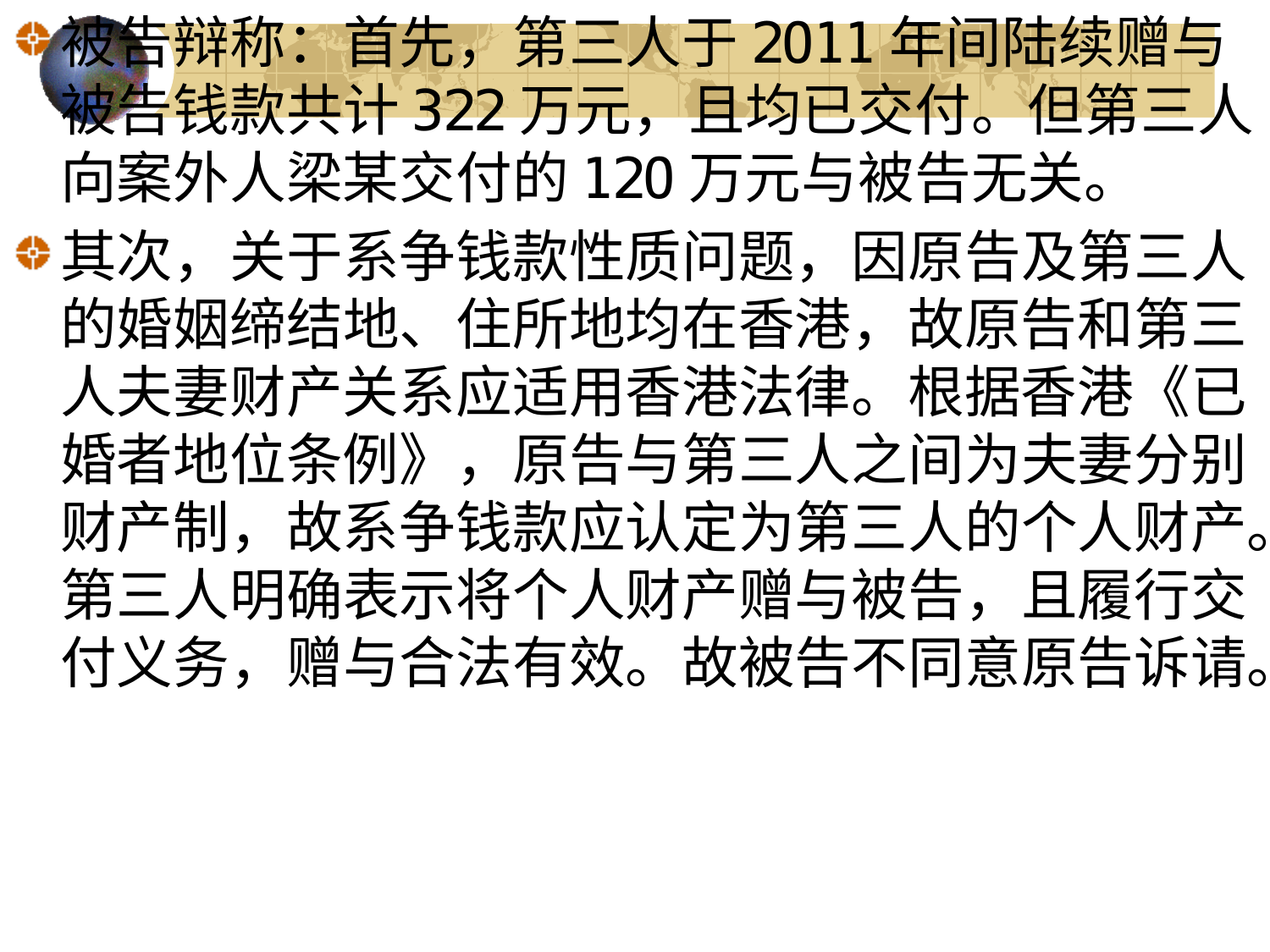

被告辩称：首先，第三人于2011年间陆续赠与被告钱款共计322万元，且均已交付。但第三人向案外人梁某交付的120万元与被告无关。
其次，关于系争钱款性质问题，因原告及第三人的婚姻缔结地、住所地均在香港，故原告和第三人夫妻财产关系应适用香港法律。根据香港《已婚者地位条例》，原告与第三人之间为夫妻分别财产制，故系争钱款应认定为第三人的个人财产。第三人明确表示将个人财产赠与被告，且履行交付义务，赠与合法有效。故被告不同意原告诉请。